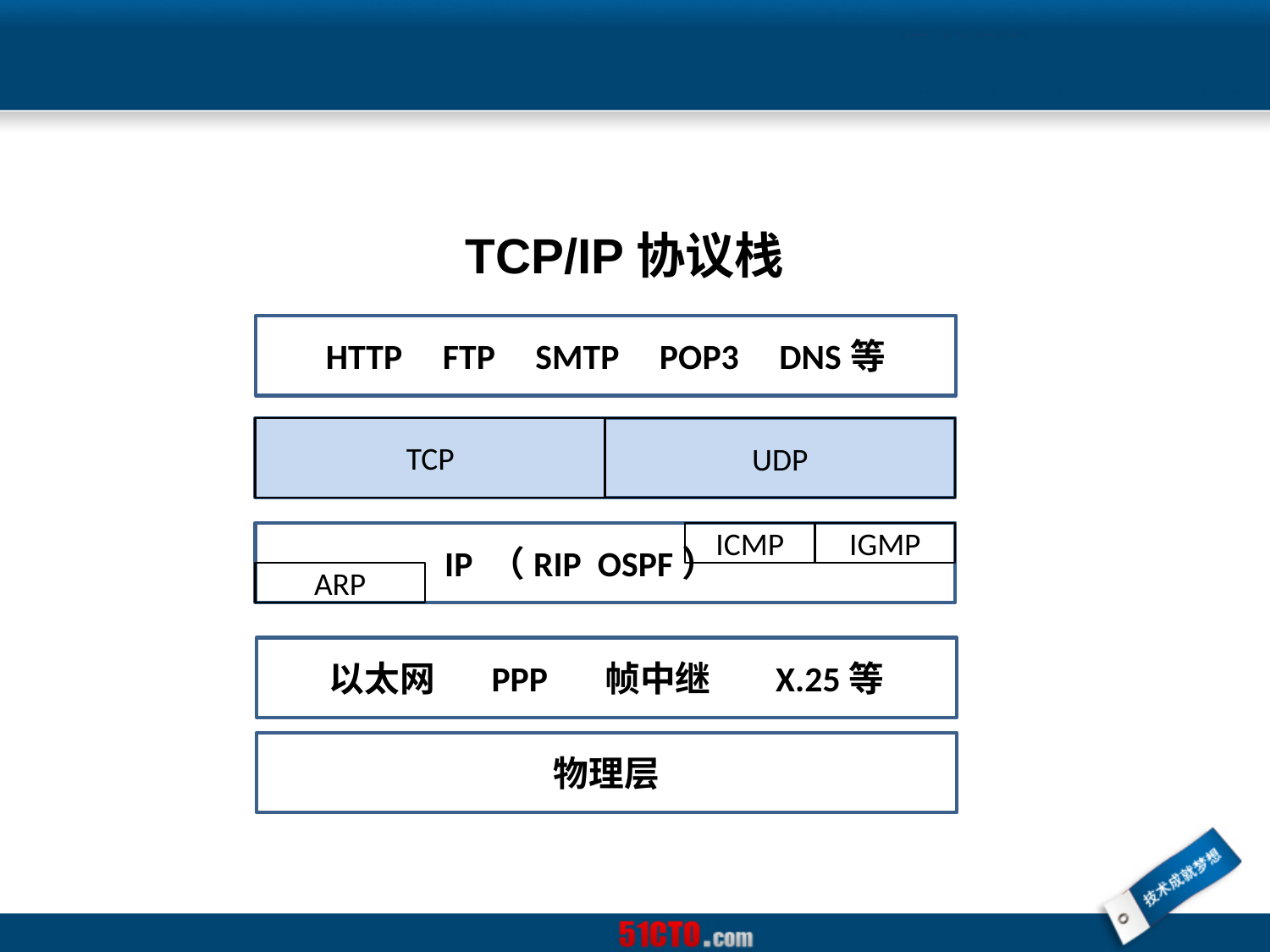

TCP/IP协议栈
HTTP     FTP     SMTP     POP3     DNS等

TCP
UDP
                      IP （RIP  OSPF）
ICMP
IGMP
ARP
以太网      PPP      帧中继       X.25等
物理层